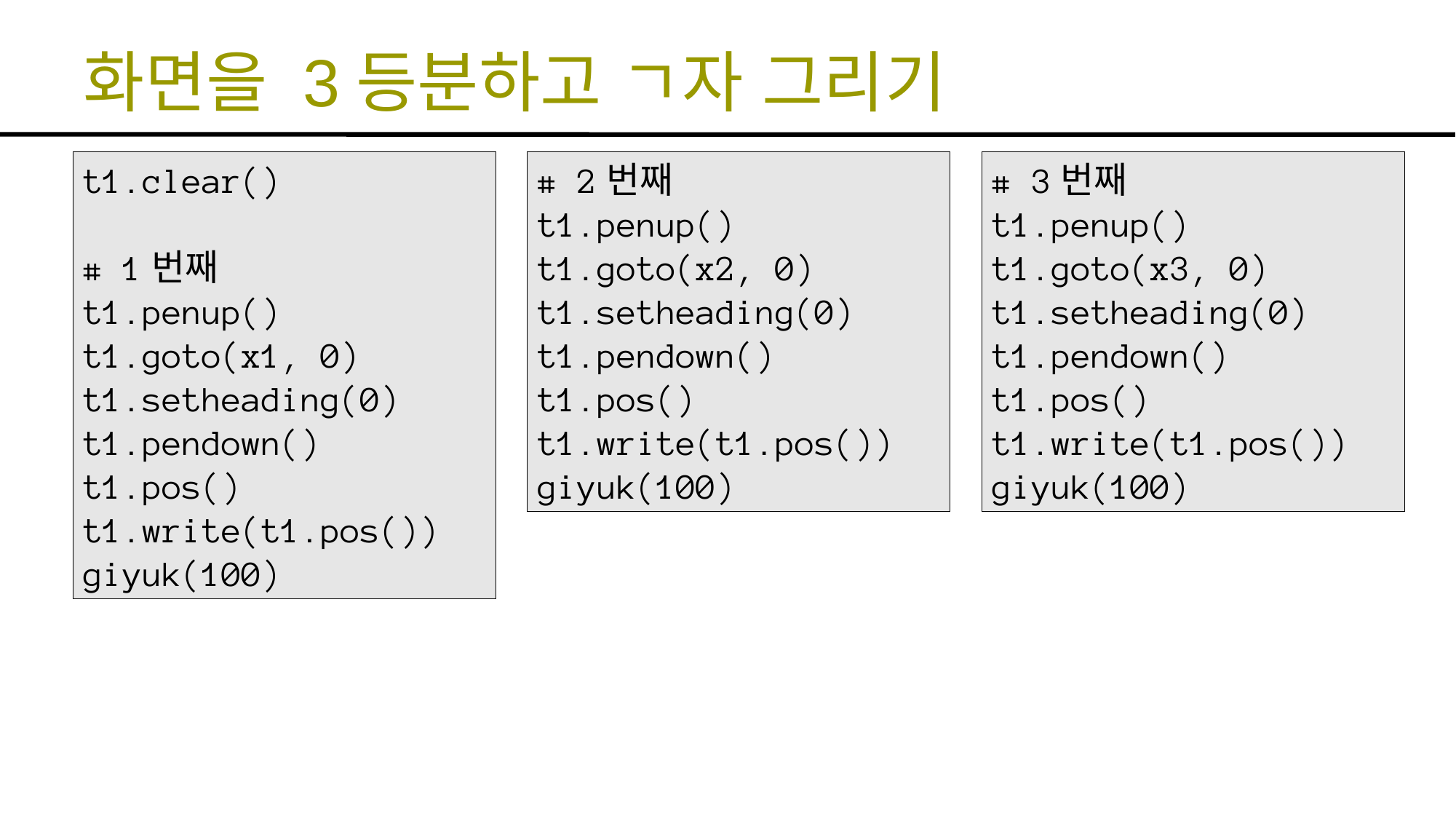

# 화면을 3등분하고 ㄱ자 그리기
t1.clear()

# 1번째
t1.penup()
t1.goto(x1, 0)
t1.setheading(0)
t1.pendown()
t1.pos()
t1.write(t1.pos())
giyuk(100)

# 2번째
t1.penup()
t1.goto(x2, 0)
t1.setheading(0)
t1.pendown()
t1.pos()
t1.write(t1.pos())
giyuk(100)
# 3번째
t1.penup()
t1.goto(x3, 0)
t1.setheading(0)
t1.pendown()
t1.pos()
t1.write(t1.pos())
giyuk(100)